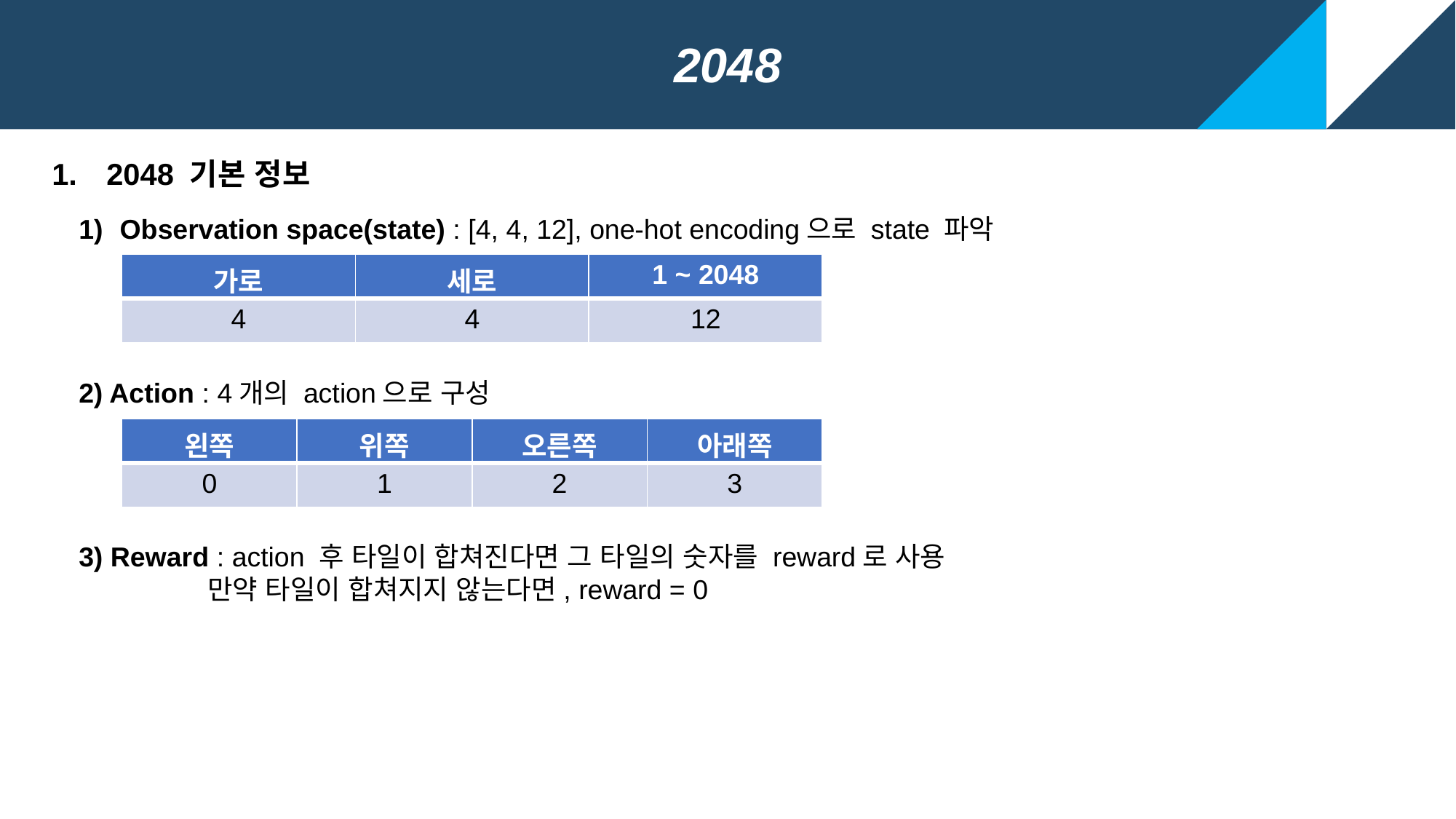

2048
2048 기본 정보
Observation space(state) : [4, 4, 12], one-hot encoding으로 state 파악

2) Action : 4개의 action으로 구성

3) Reward : action 후 타일이 합쳐진다면 그 타일의 숫자를 reward로 사용
                만약 타일이 합쳐지지 않는다면, reward = 0

| 가로 | 세로 | 1 ~ 2048 |
| --- | --- | --- |
| 4 | 4 | 12 |
| 왼쪽 | 위쪽 | 오른쪽 | 아래쪽 |
| --- | --- | --- | --- |
| 0 | 1 | 2 | 3 |